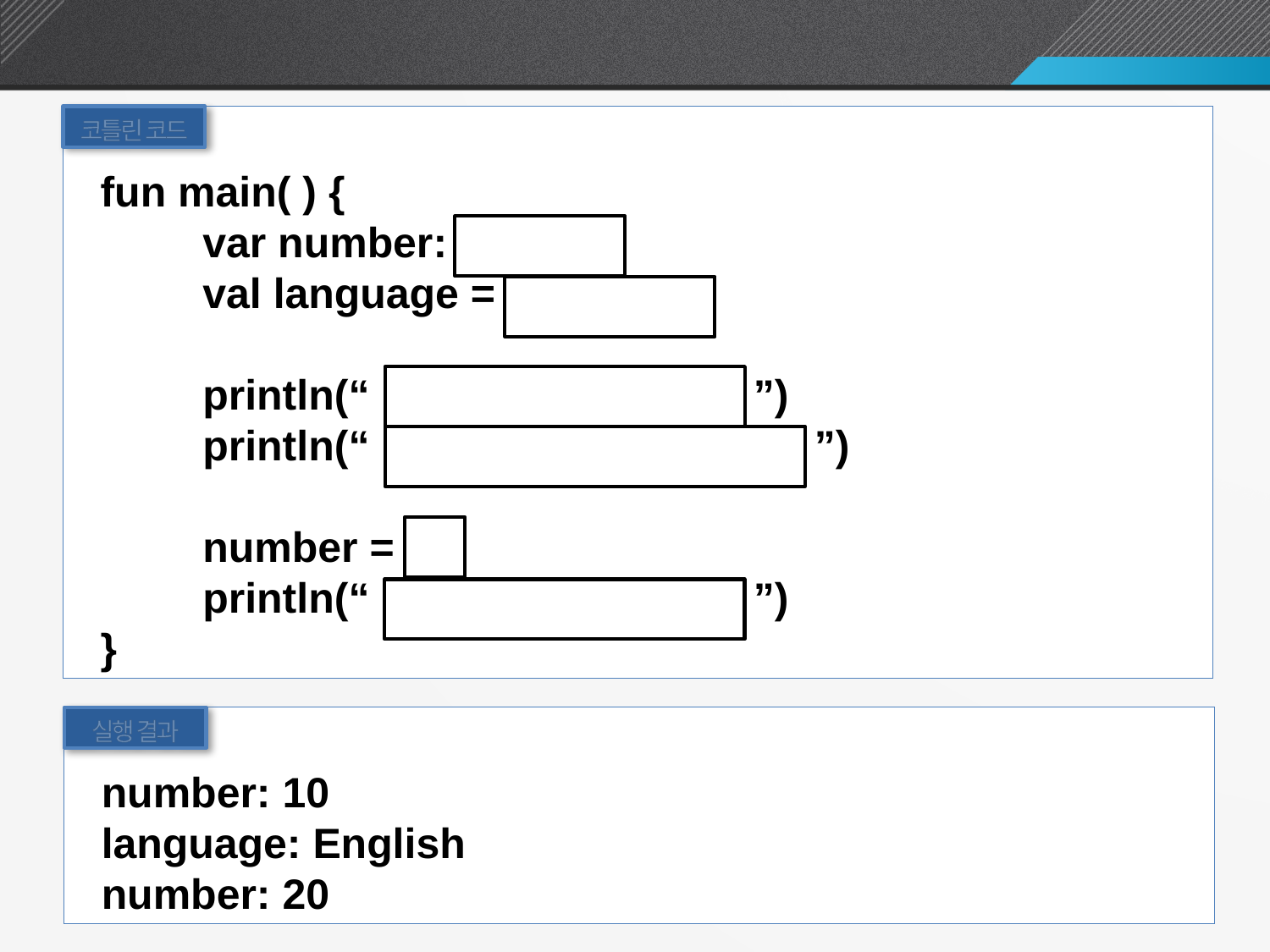

도전과제 1번: 빈칸 채우기
코틀린 코드

fun main( ) {
	var number: Int = 10
	val language = "English";

	println(“ number: $number ”)
	println(“ language: $language ”)

	number = 20
	println(“ number: $number ”)
}

number: 10
language: English
number: 20
실행 결과